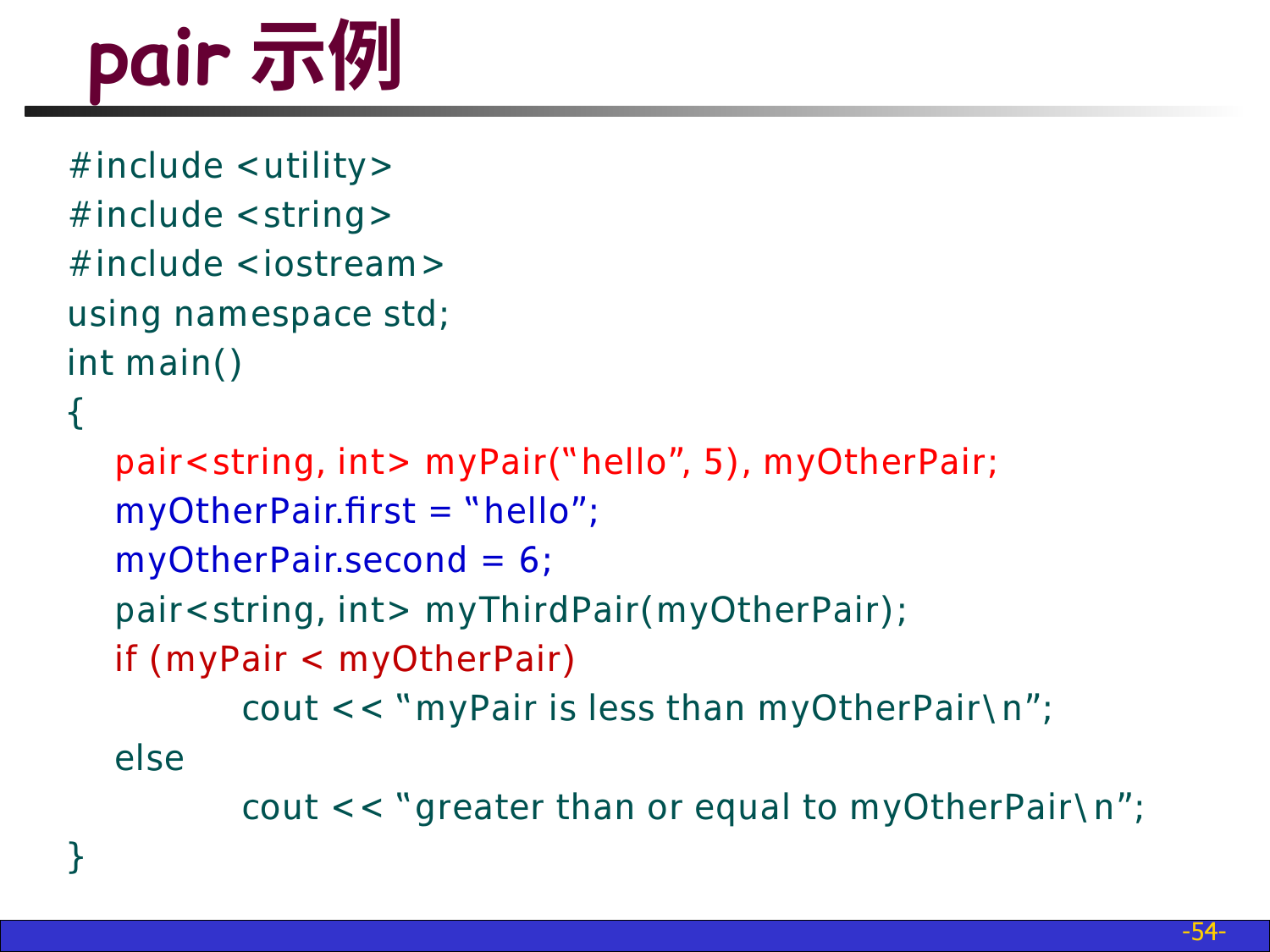

# pair示例
#include <utility>
#include <string>
#include <iostream>
using namespace std;
int main()
{
	pair<string, int> myPair(“hello”, 5), myOtherPair;
	myOtherPair.first = “hello”;
	myOtherPair.second = 6;
	pair<string, int> myThirdPair(myOtherPair);
	if (myPair < myOtherPair)
		cout << “myPair is less than myOtherPair\n”;
	else
		cout << “greater than or equal to myOtherPair\n”;
}
-54-